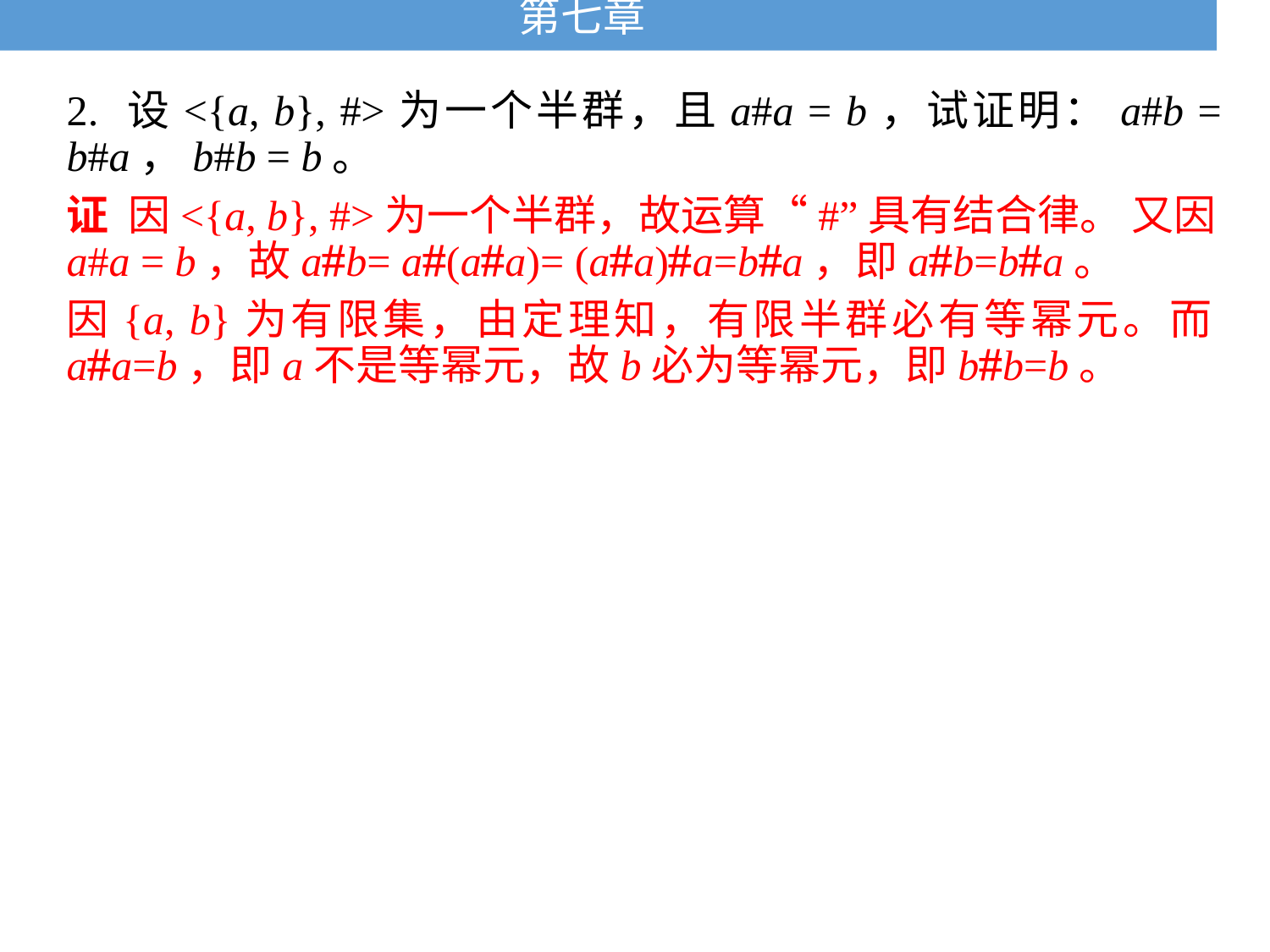

# 第七章
2. 设<{a, b}, #>为一个半群，且a#a = b，试证明：a#b = b#a，b#b = b。
证  因<{a, b}, #>为一个半群，故运算“#”具有结合律。 又因a#a = b，故a#b= a#(a#a)= (a#a)#a=b#a，即a#b=b#a。
因{a, b}为有限集，由定理知，有限半群必有等幂元。而a#a=b，即a不是等幂元，故b必为等幂元，即b#b=b。